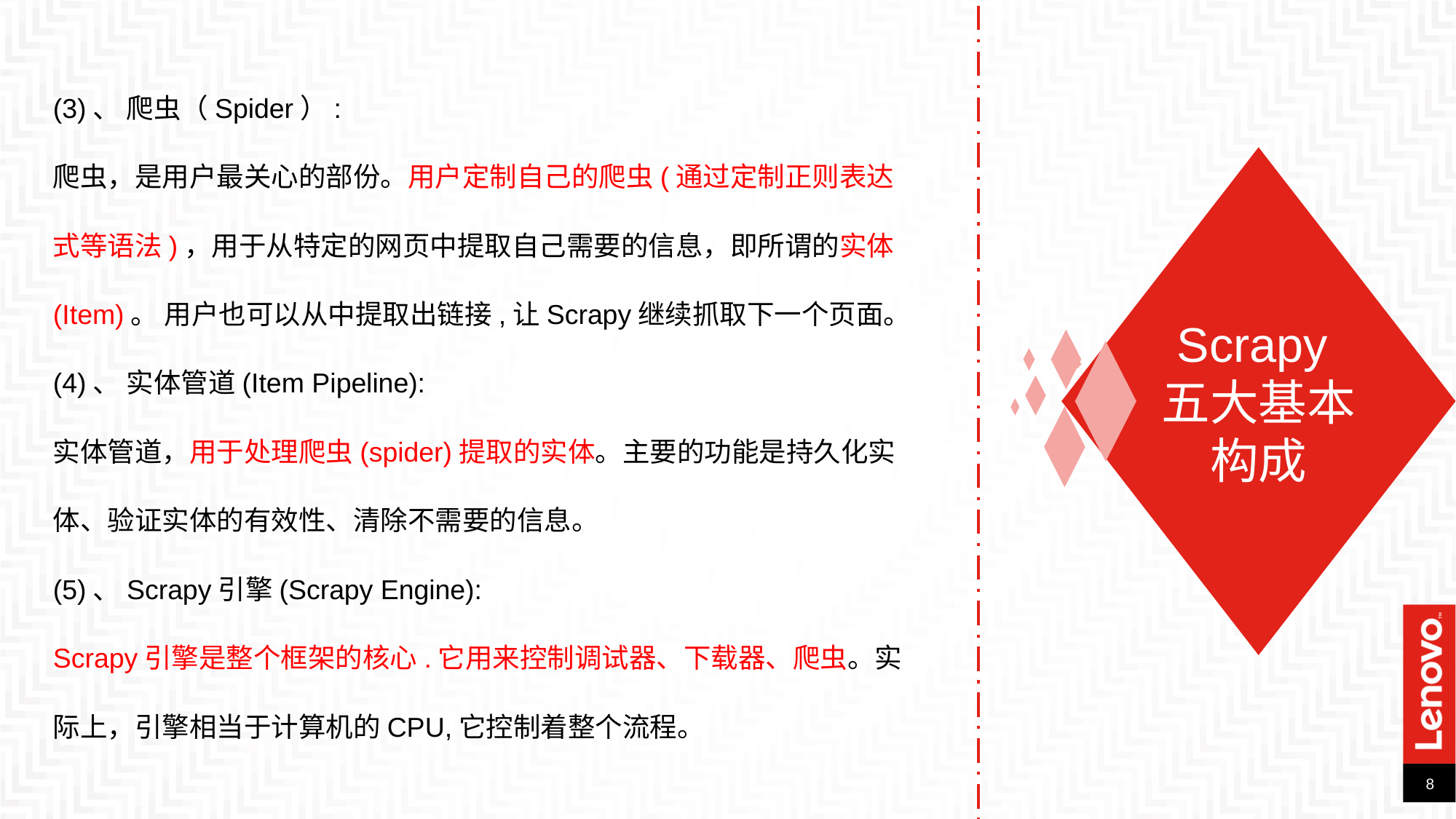

(3)、 爬虫（Spider）:
爬虫，是用户最关心的部份。用户定制自己的爬虫(通过定制正则表达式等语法)，用于从特定的网页中提取自己需要的信息，即所谓的实体(Item)。 用户也可以从中提取出链接,让Scrapy继续抓取下一个页面。
(4)、 实体管道(Item Pipeline):
实体管道，用于处理爬虫(spider)提取的实体。主要的功能是持久化实体、验证实体的有效性、清除不需要的信息。
(5)、Scrapy引擎(Scrapy Engine):
Scrapy引擎是整个框架的核心.它用来控制调试器、下载器、爬虫。实际上，引擎相当于计算机的CPU,它控制着整个流程。
Scrapy五大基本构成

重写控件